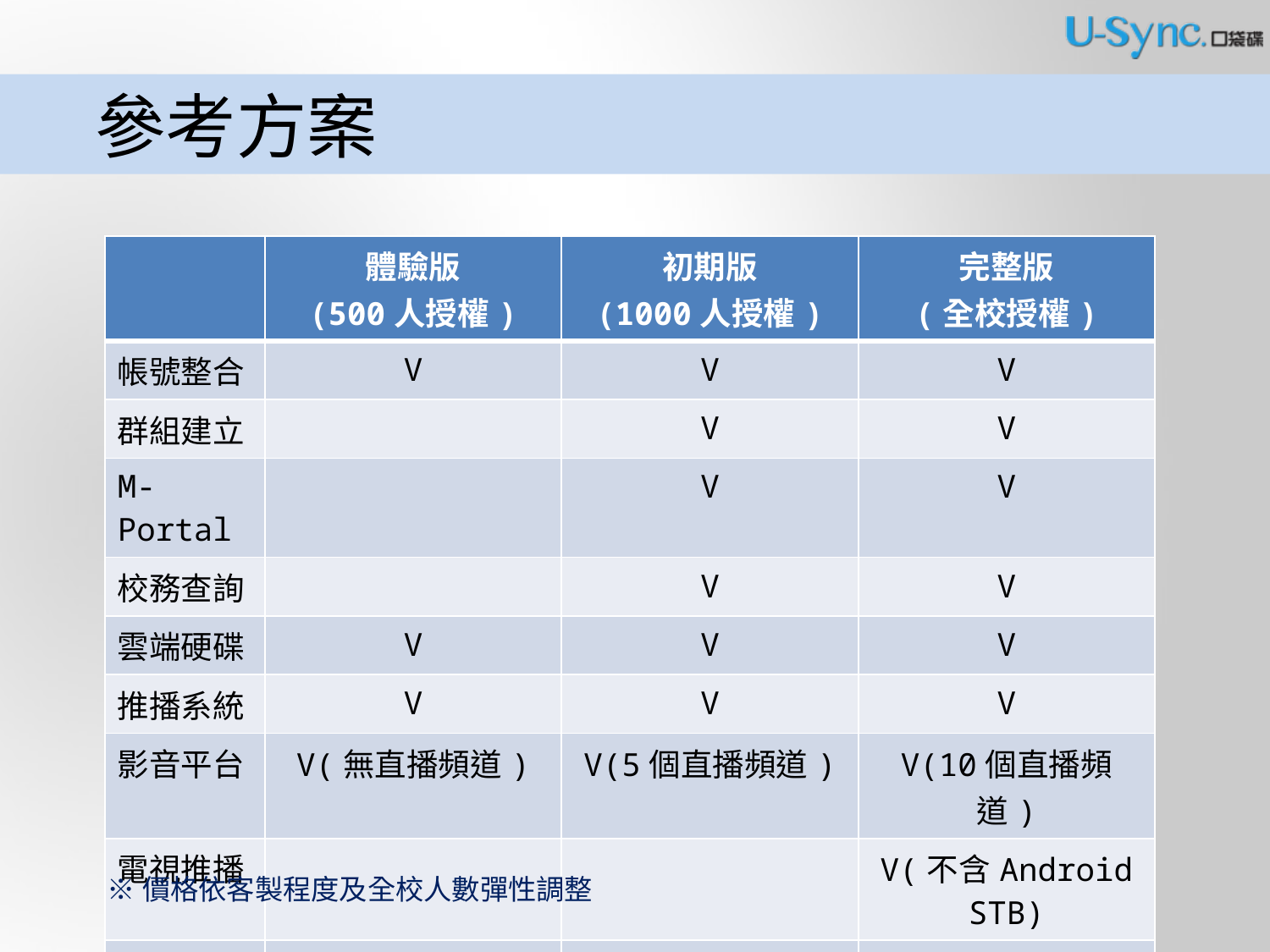

參考方案
|  | 體驗版 (500人授權) | 初期版 (1000人授權) | 完整版 (全校授權) |
| --- | --- | --- | --- |
| 帳號整合 | V | V | V |
| 群組建立 |  | V | V |
| M-Portal |  | V | V |
| 校務查詢 |  | V | V |
| 雲端硬碟 | V | V | V |
| 推播系統 | V | V | V |
| 影音平台 | V(無直播頻道) | V(5個直播頻道) | V(10個直播頻道) |
| 電視推播 |  |  | V(不含Android STB) |
| 建置時程 | 3週 | 6週 | 6週 |
|  | $200,000 | $500,000 | $2,000,000 |
※價格依客製程度及全校人數彈性調整